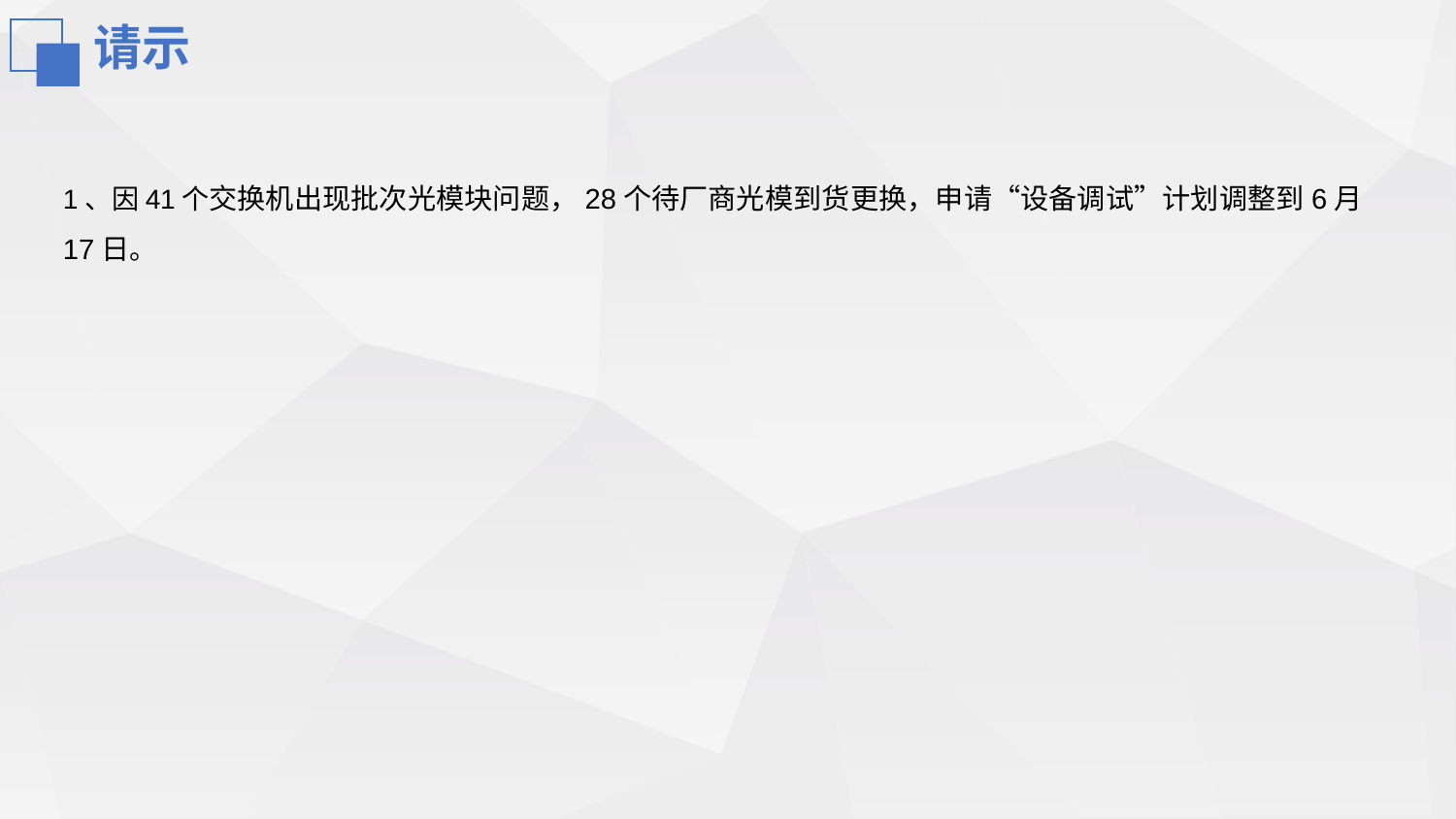

请示

1、因41个交换机出现批次光模块问题，28个待厂商光模到货更换，申请“设备调试”计划调整到6月17日。
5